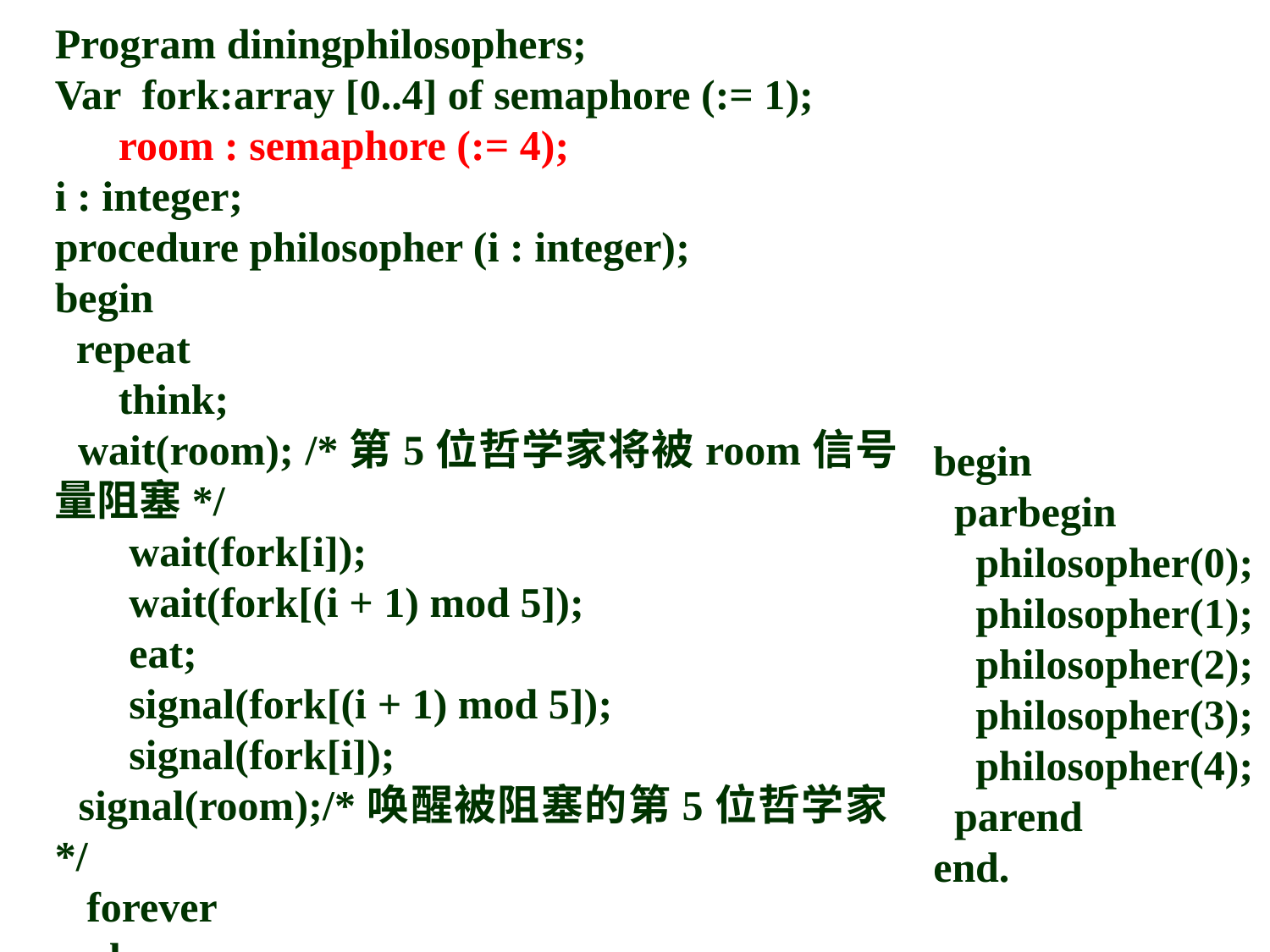

Program diningphilosophers;
Var  fork:array [0..4] of semaphore (:= 1);
      room : semaphore (:= 4);
i : integer;
procedure philosopher (i : integer);
begin
  repeat
      think;
  wait(room); /*第5位哲学家将被room信号量阻塞*/
       wait(fork[i]);
       wait(fork[(i + 1) mod 5]);
       eat;
       signal(fork[(i + 1) mod 5]);
       signal(fork[i]);
  signal(room);/*唤醒被阻塞的第5位哲学家*/
   forever
end;

begin
  parbegin
    philosopher(0);
    philosopher(1);
    philosopher(2);
    philosopher(3);
    philosopher(4);
  parend
end.